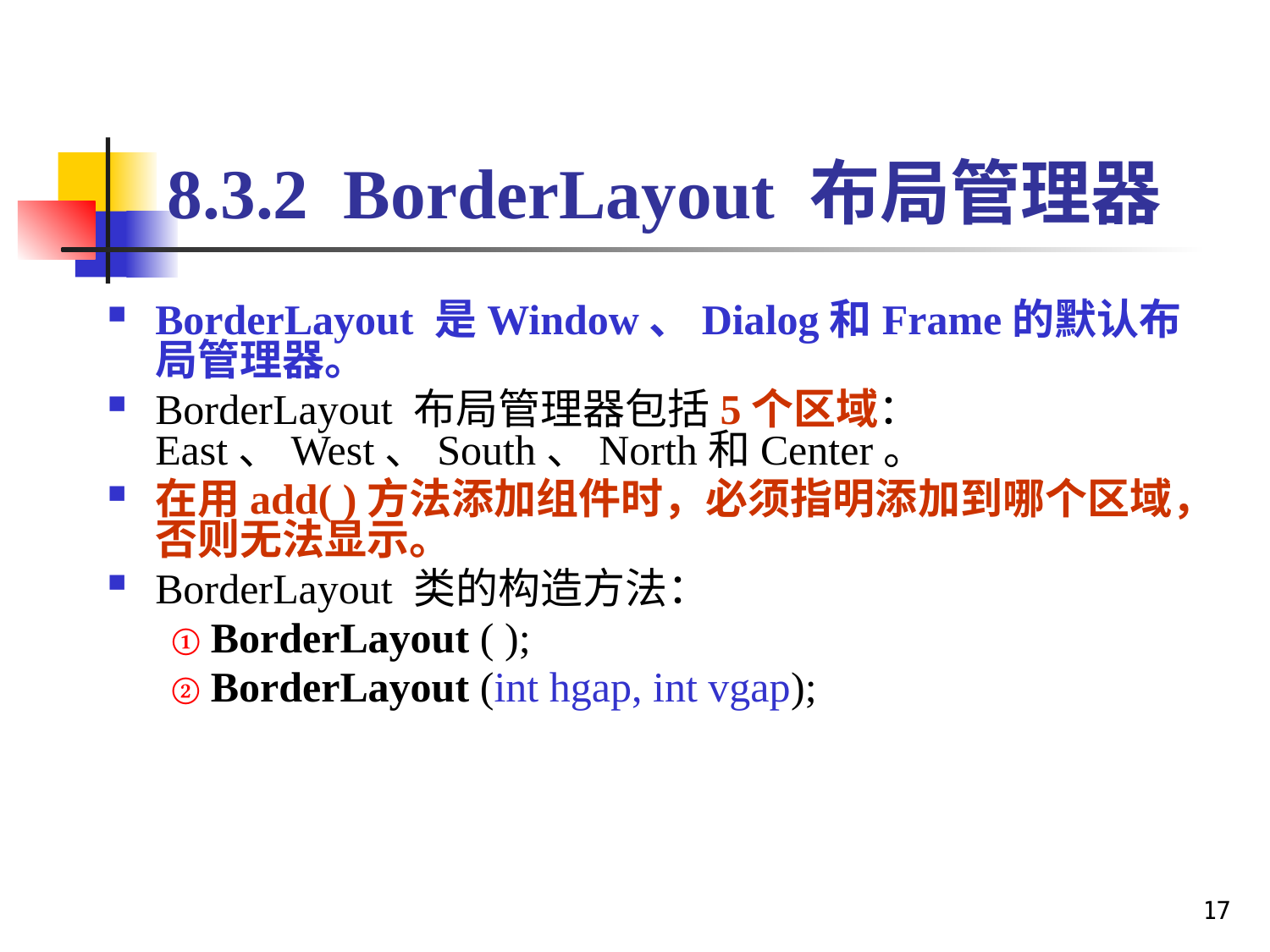

# 8.3.2  BorderLayout 布局管理器
BorderLayout 是Window、Dialog和Frame的默认布局管理器。
BorderLayout 布局管理器包括5个区域： East、West、South、North和Center。
在用add( )方法添加组件时，必须指明添加到哪个区域，否则无法显示。
BorderLayout 类的构造方法：
BorderLayout ( );
BorderLayout (int hgap, int vgap);

17